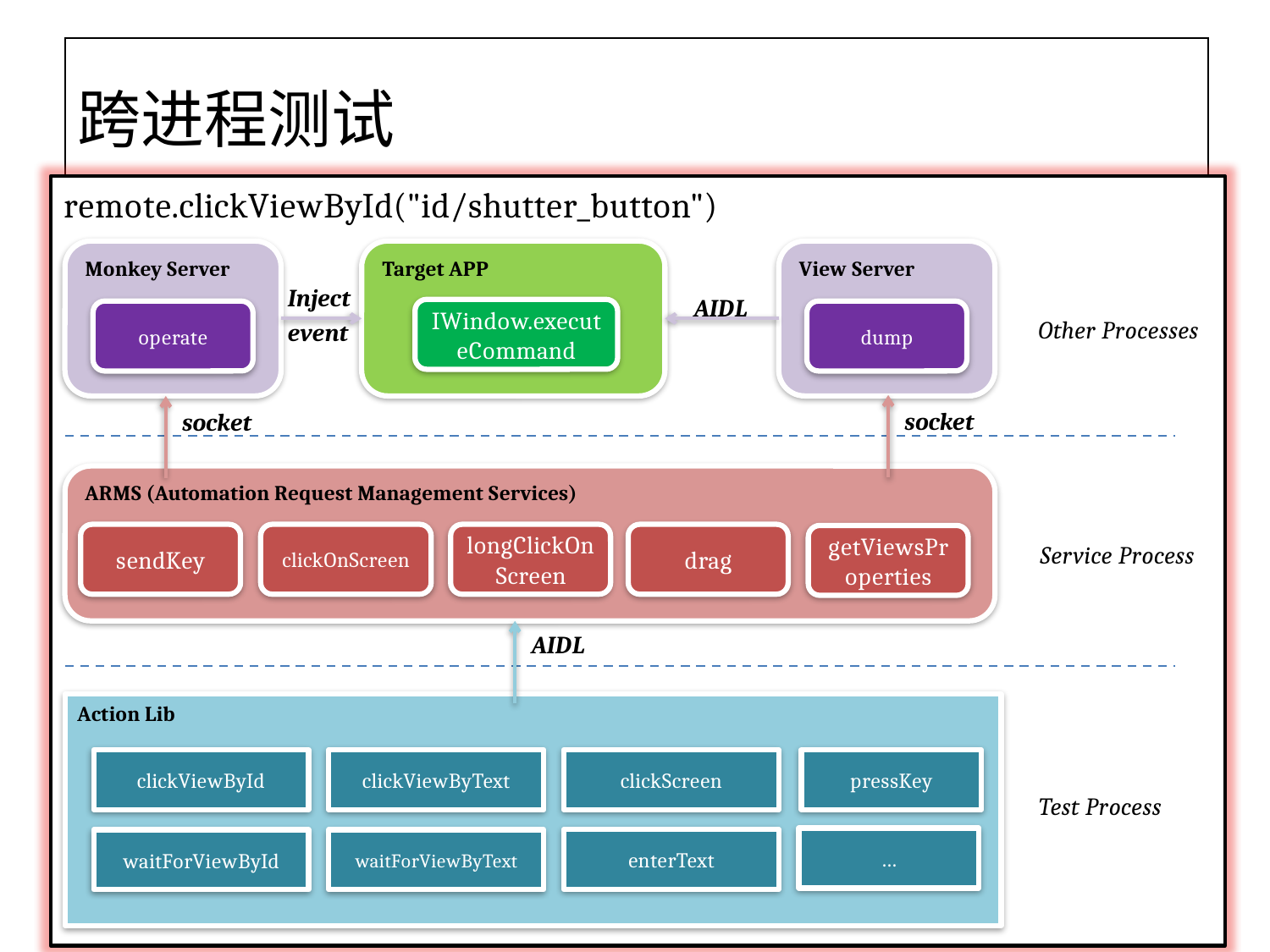

# 跨进程测试
remote.clickViewById("id/shutter_button")

Monkey Server
Target APP
View Server
Inject
event
AIDL
IWindow.executeCommand
operate
dump
Other Processes
socket
socket
ARMS (Automation Request Management Services)
sendKey
clickOnScreen
longClickOnScreen
drag
getViewsProperties
Service Process
AIDL
Action Lib
clickViewById
clickViewByText
clickScreen
pressKey
Test Process
…
enterText
waitForViewById
waitForViewByText